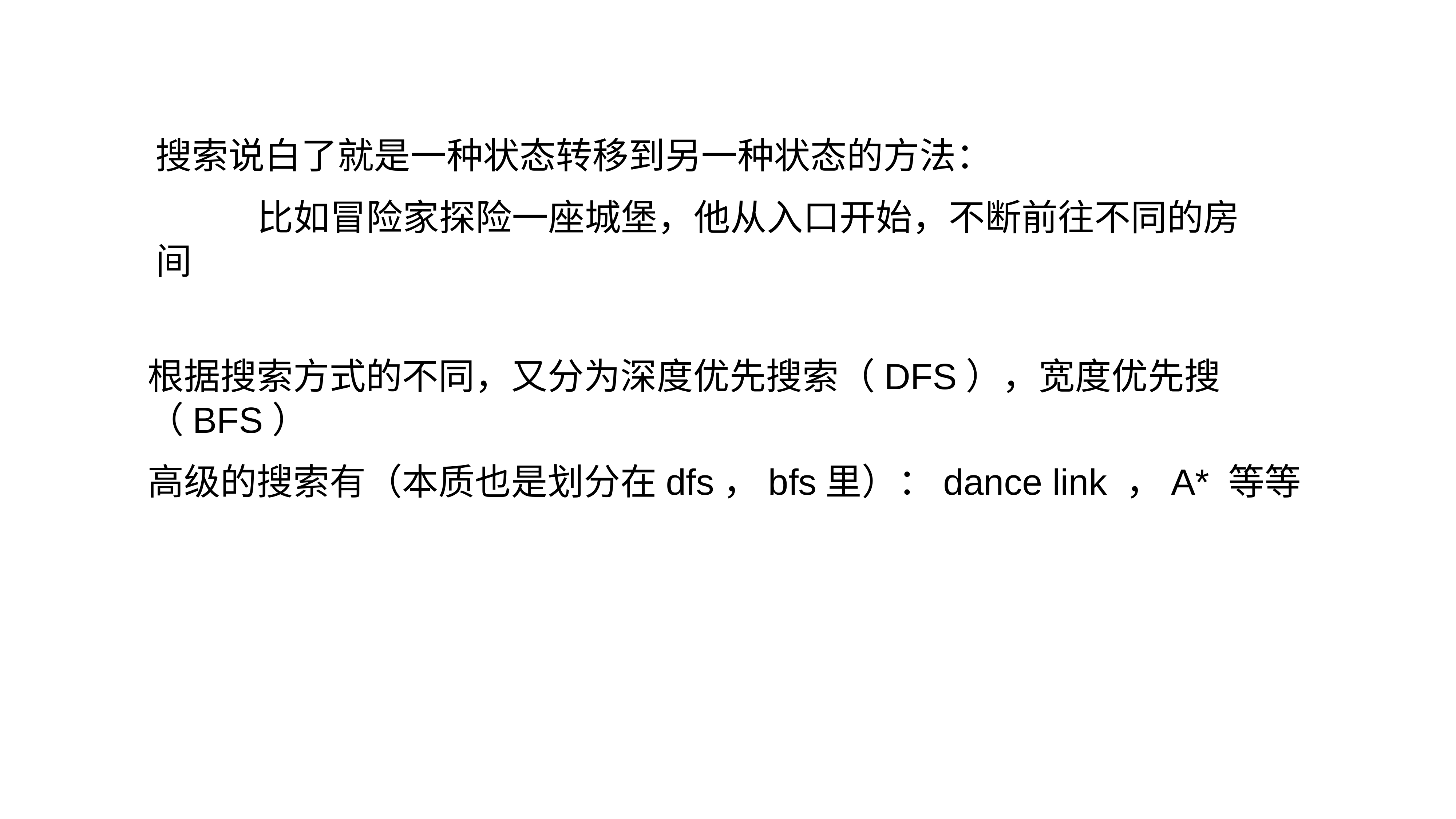

搜索说白了就是一种状态转移到另一种状态的方法：
        比如冒险家探险一座城堡，他从入口开始，不断前往不同的房间
根据搜索方式的不同，又分为深度优先搜索（DFS），宽度优先搜（BFS）
高级的搜索有（本质也是划分在dfs，bfs里）：dance link ，A* 等等